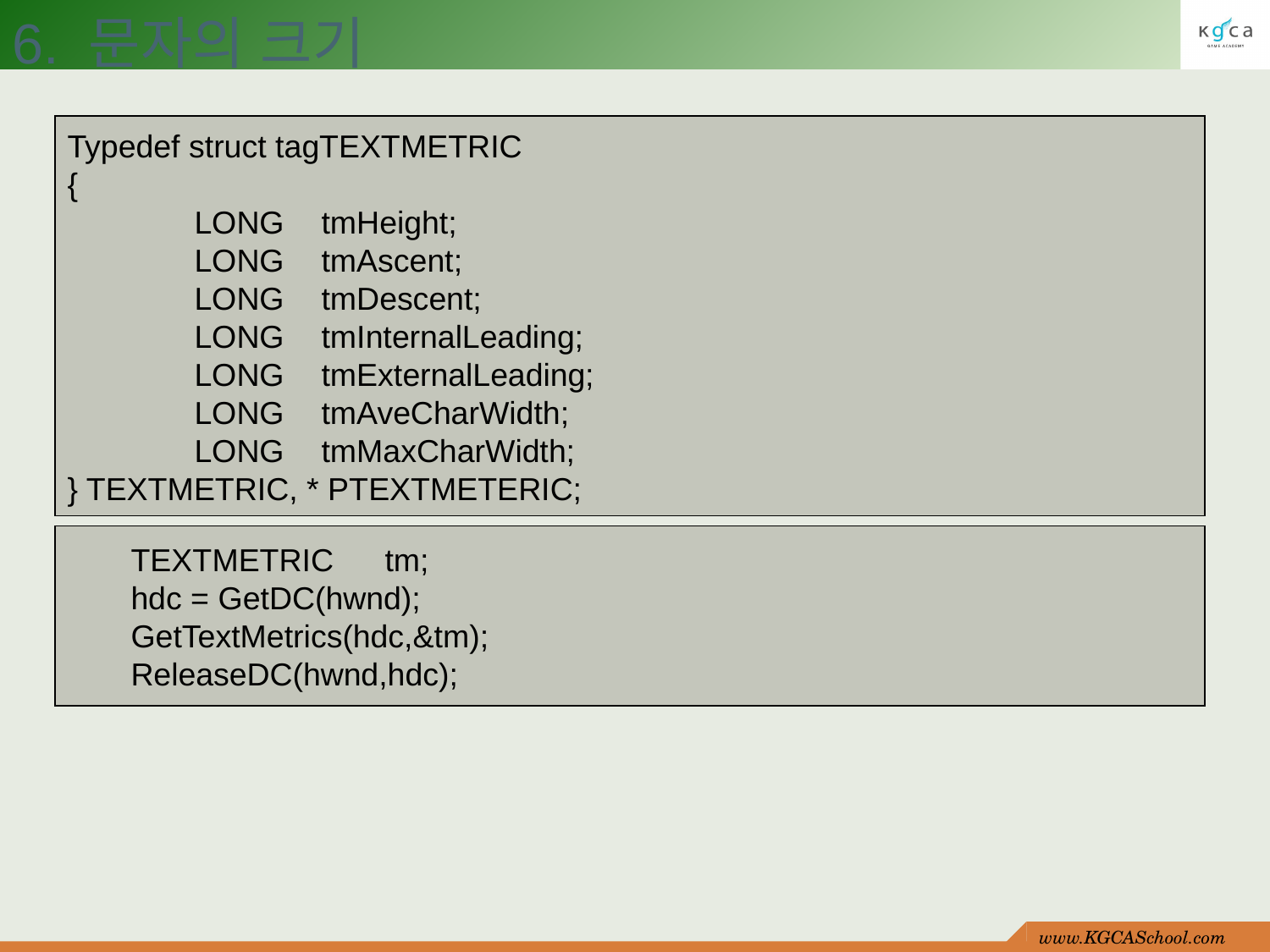

6. 문자의 크기
Typedef struct tagTEXTMETRIC
{
	LONG	tmHeight;
	LONG 	tmAscent;
	LONG	tmDescent;
	LONG	tmInternalLeading;
	LONG	tmExternalLeading;
	LONG	tmAveCharWidth;
	LONG	tmMaxCharWidth;
} TEXTMETRIC, * PTEXTMETERIC;
TEXTMETRIC	tm;
hdc = GetDC(hwnd);
GetTextMetrics(hdc,&tm);
ReleaseDC(hwnd,hdc);